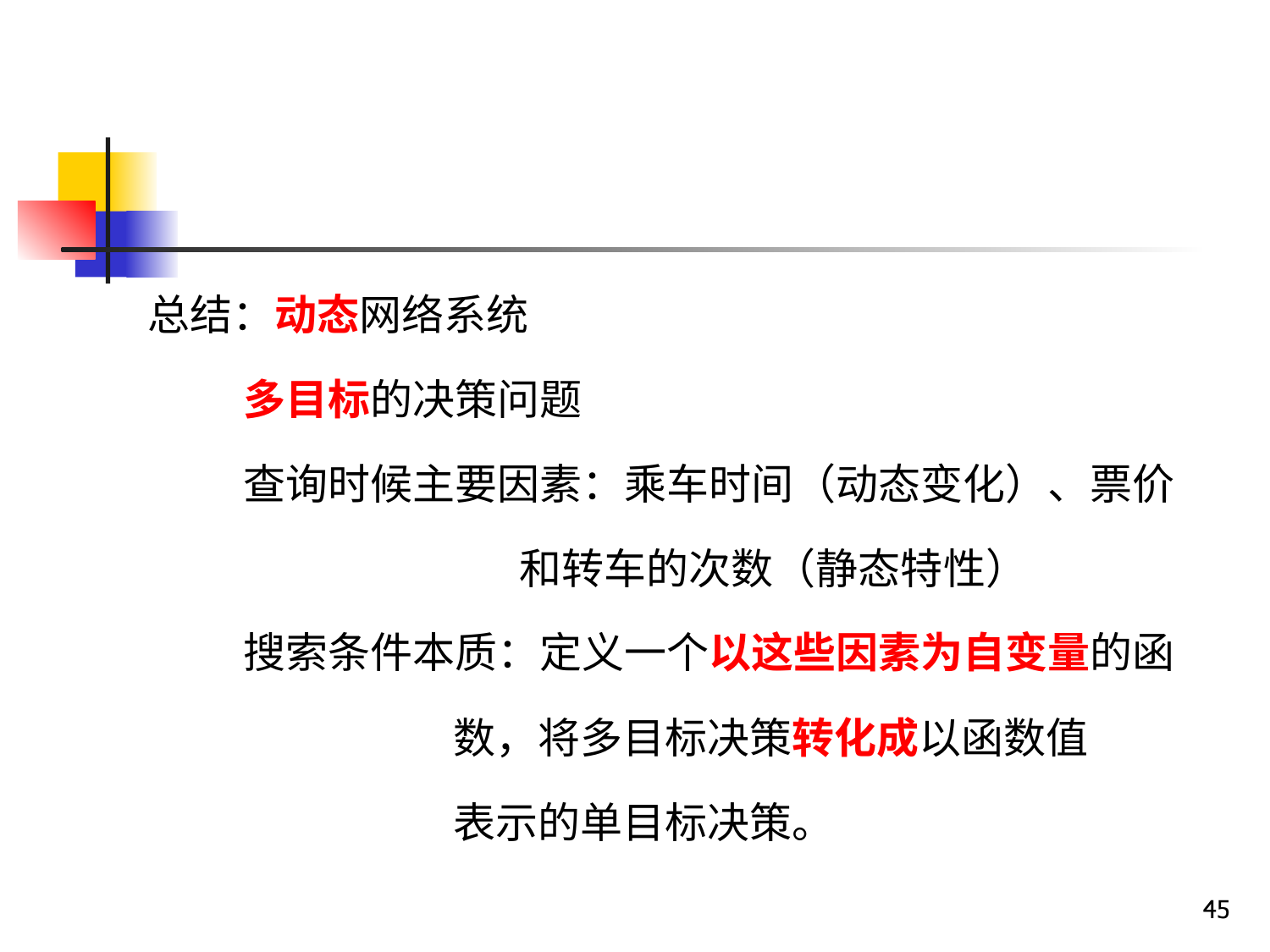

#
总结：动态网络系统
         多目标的决策问题
         查询时候主要因素：乘车时间（动态变化）、票价
                                      和转车的次数（静态特性）
         搜索条件本质：定义一个以这些因素为自变量的函
                               数，将多目标决策转化成以函数值
                               表示的单目标决策。
45